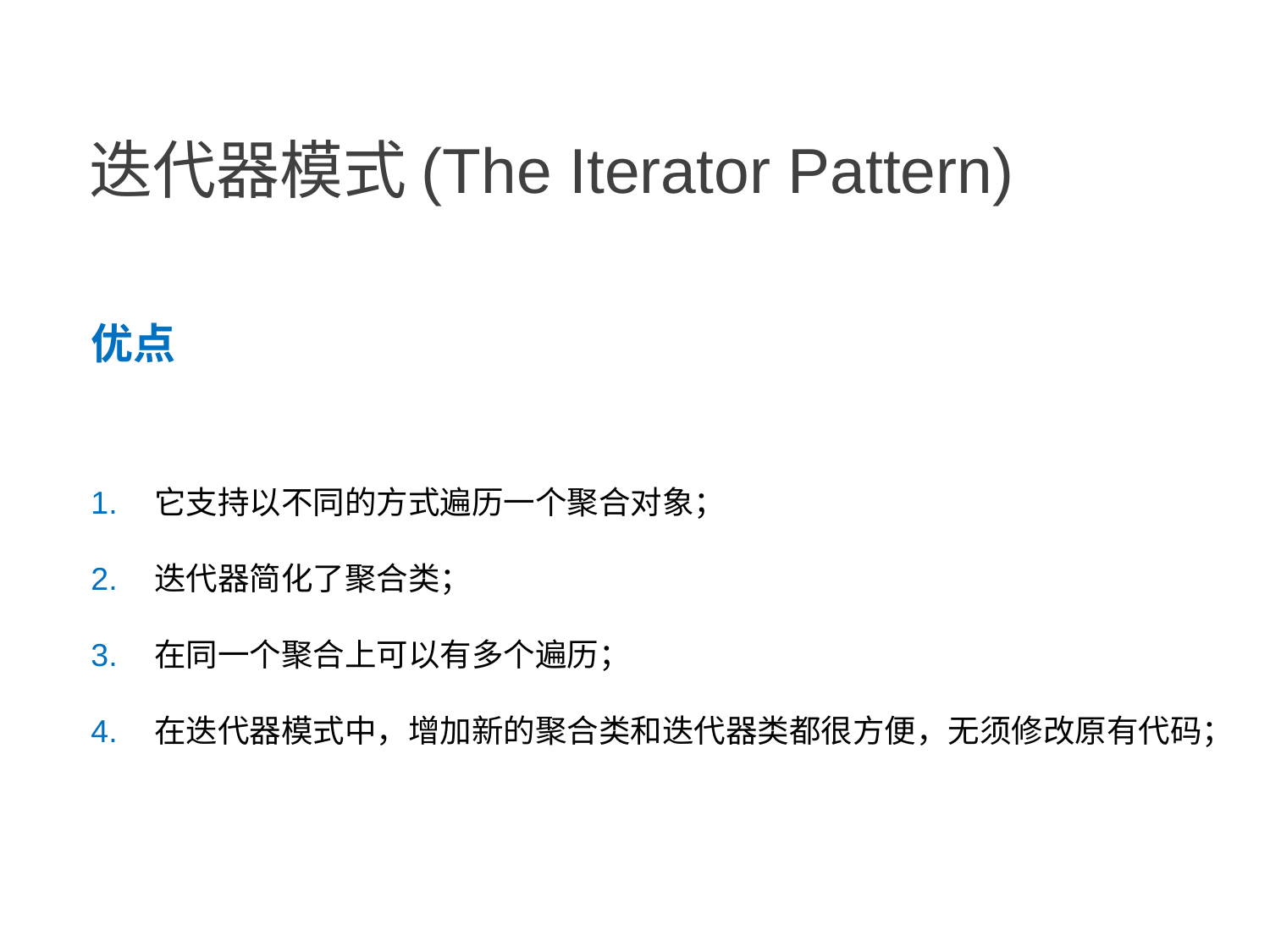

迭代器模式(The Iterator Pattern)
优点

它支持以不同的方式遍历一个聚合对象；
迭代器简化了聚合类；
在同一个聚合上可以有多个遍历；
在迭代器模式中，增加新的聚合类和迭代器类都很方便，无须修改原有代码；